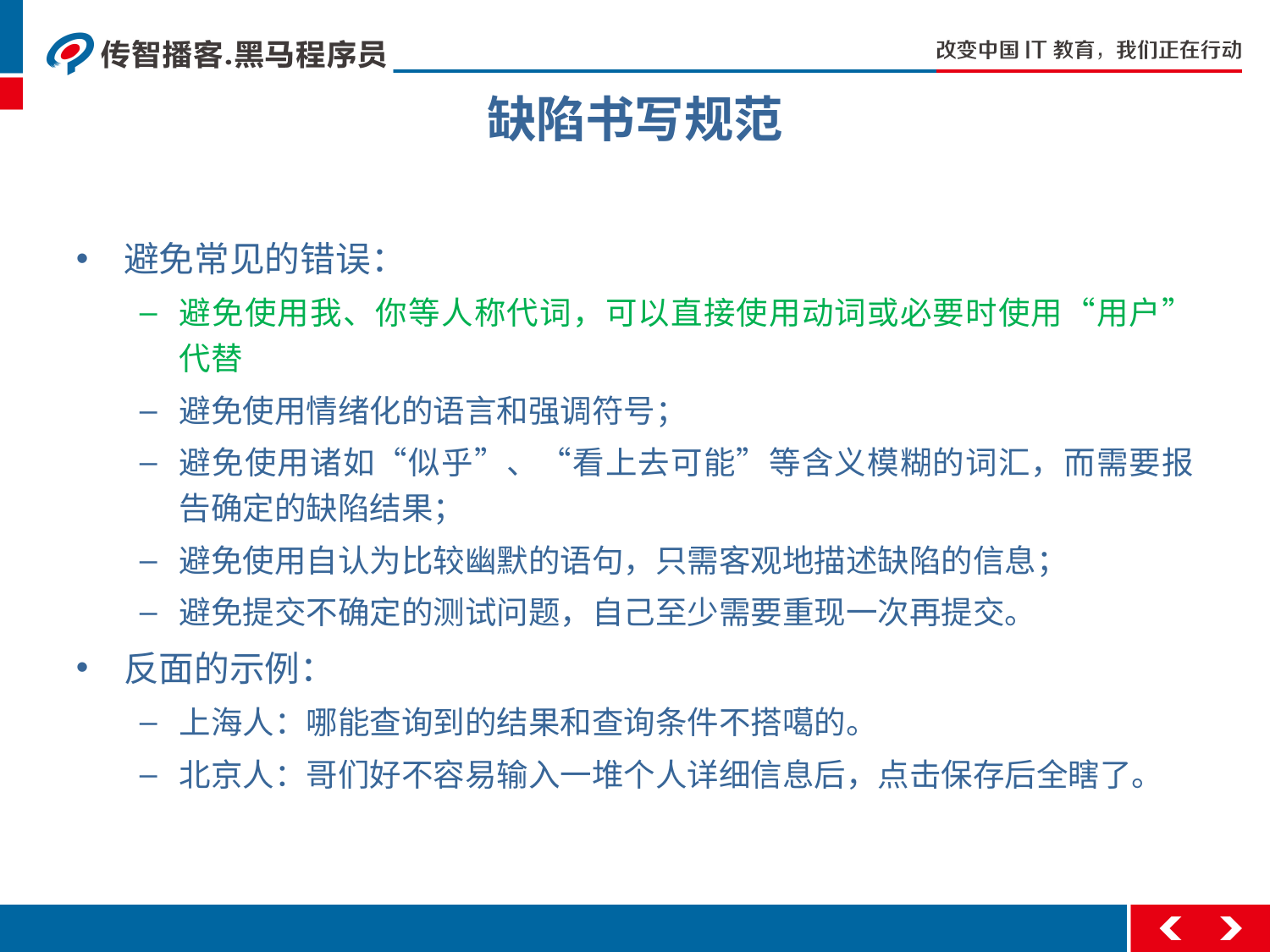

# 缺陷书写规范
避免常见的错误：
避免使用我、你等人称代词，可以直接使用动词或必要时使用“用户”代替
避免使用情绪化的语言和强调符号；
避免使用诸如“似乎”、“看上去可能”等含义模糊的词汇，而需要报告确定的缺陷结果；
避免使用自认为比较幽默的语句，只需客观地描述缺陷的信息；
避免提交不确定的测试问题，自己至少需要重现一次再提交。
反面的示例：
上海人：哪能查询到的结果和查询条件不搭噶的。
北京人：哥们好不容易输入一堆个人详细信息后，点击保存后全瞎了。